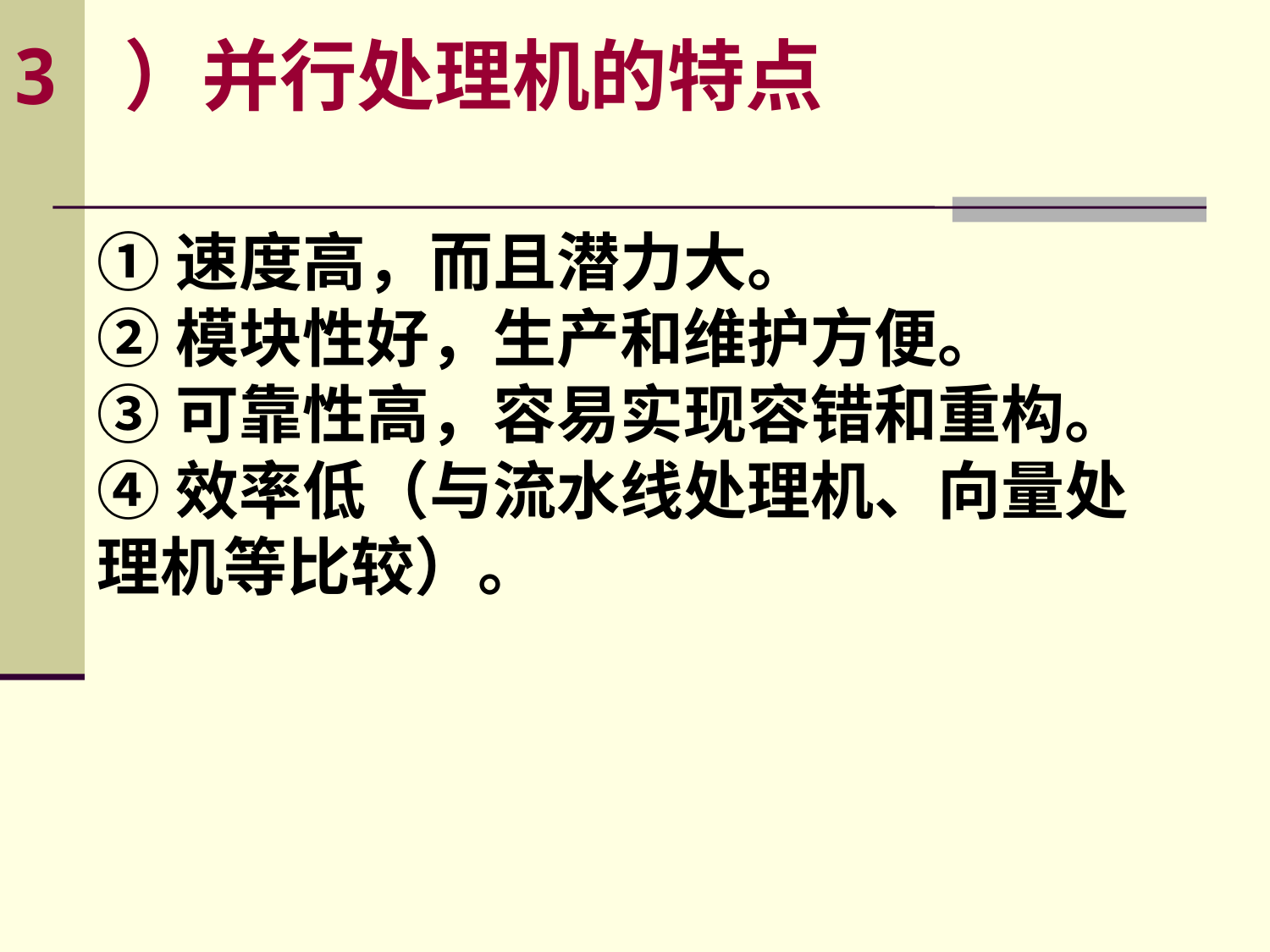

# 3 ）并行处理机的特点
①速度高，而且潜力大。
②模块性好，生产和维护方便。
③可靠性高，容易实现容错和重构。
④效率低（与流水线处理机、向量处理机等比较）。
14